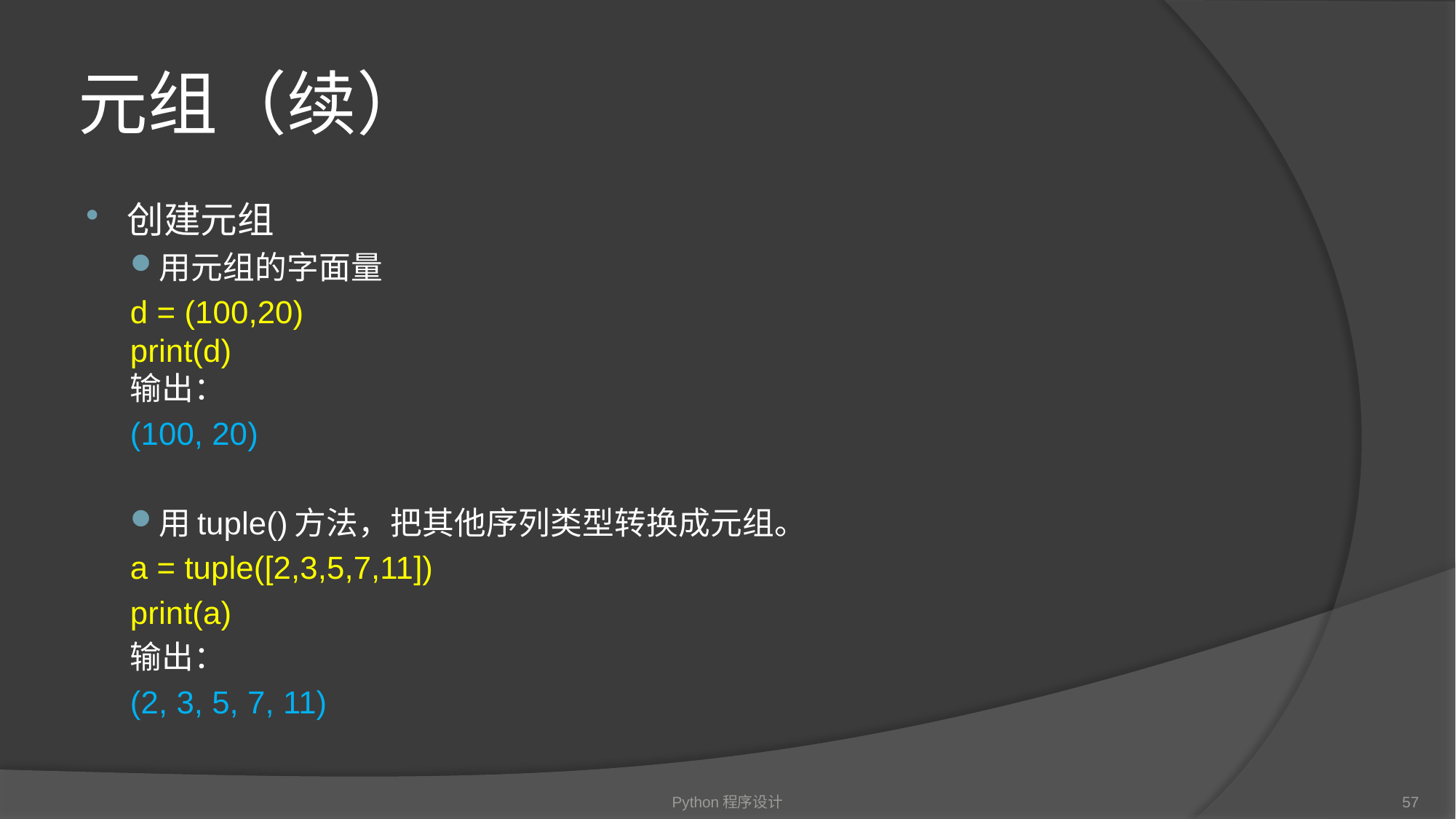

# 元组（续）
创建元组
用元组的字面量
d = (100,20)
print(d)
输出：
(100, 20)

用tuple()方法，把其他序列类型转换成元组。
a = tuple([2,3,5,7,11])
print(a)
输出：
(2, 3, 5, 7, 11)
Python程序设计
57